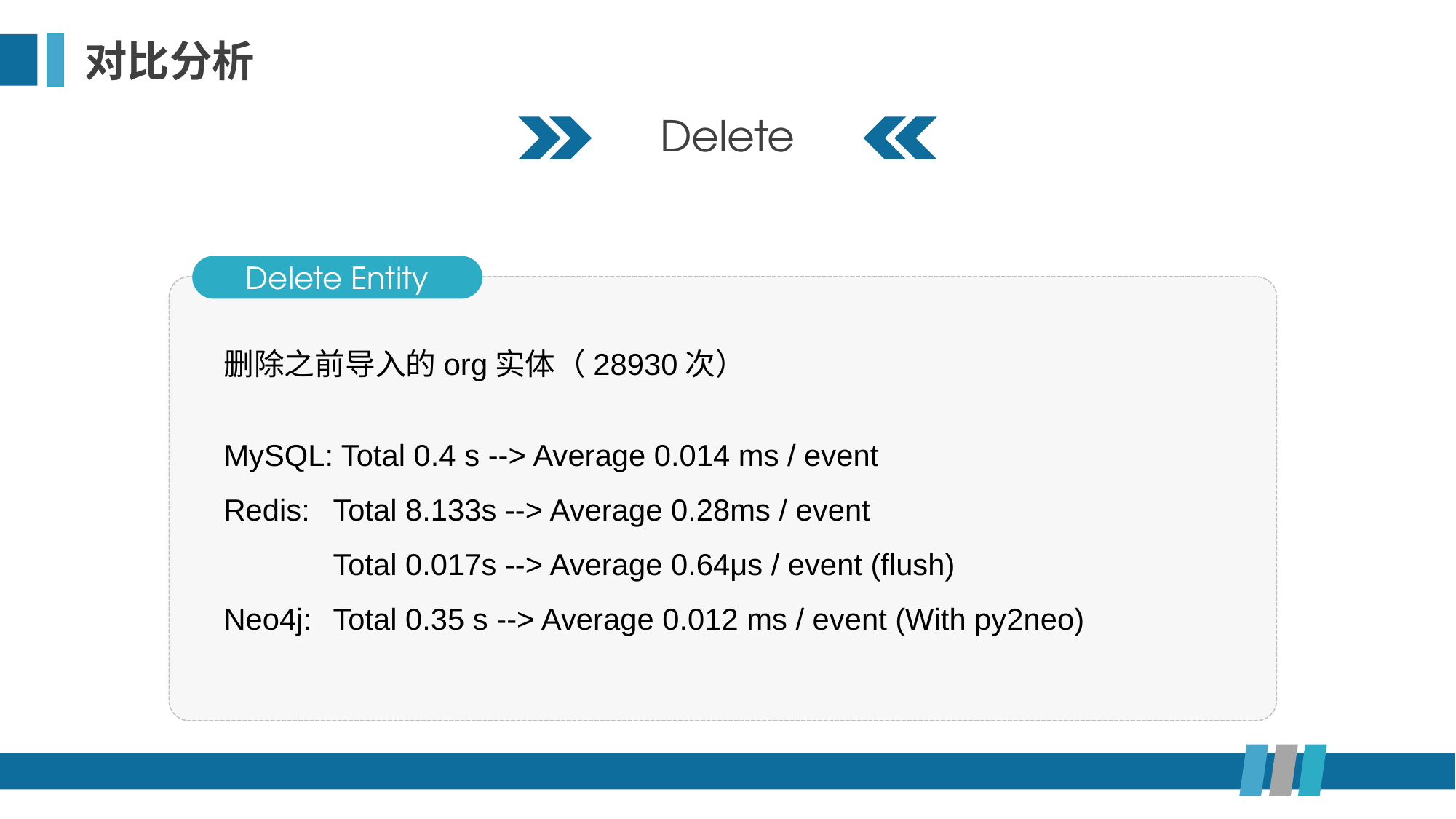

对比分析

Delete

Delete Entity

删除之前导入的org实体（28930次）

MySQL: Total 0.4 s --> Average 0.014 ms / event
Redis:	Total 8.133s --> Average 0.28ms / event
	Total 0.017s --> Average 0.64μs / event (flush)
Neo4j:	Total 0.35 s --> Average 0.012 ms / event (With py2neo)